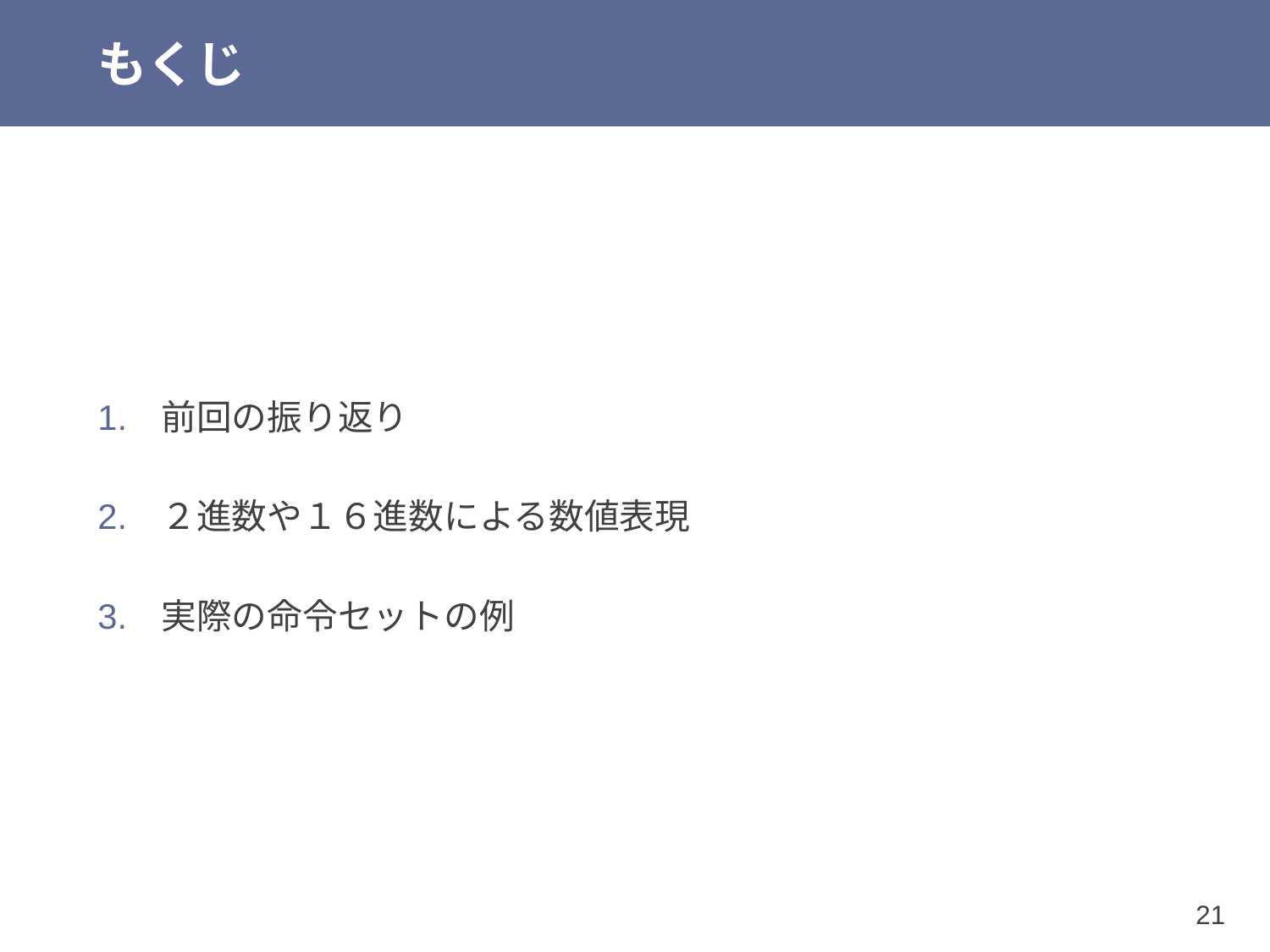

# もくじ
前回の振り返り
２進数や１６進数による数値表現
実際の命令セットの例